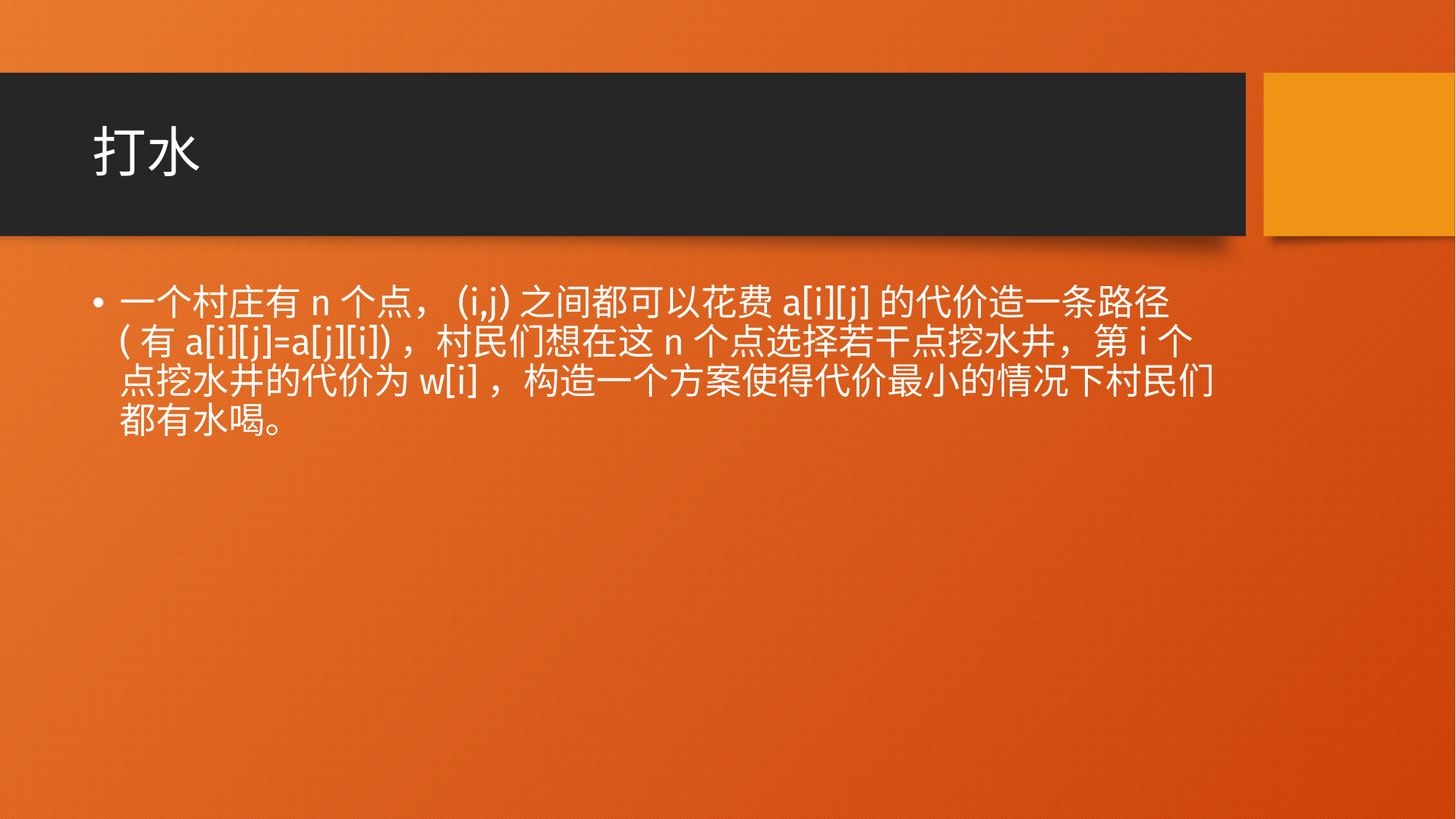

# 打水
一个村庄有n个点，(i,j)之间都可以花费a[i][j]的代价造一条路径(有a[i][j]=a[j][i])，村民们想在这n个点选择若干点挖水井，第i个点挖水井的代价为w[i]，构造一个方案使得代价最小的情况下村民们都有水喝。